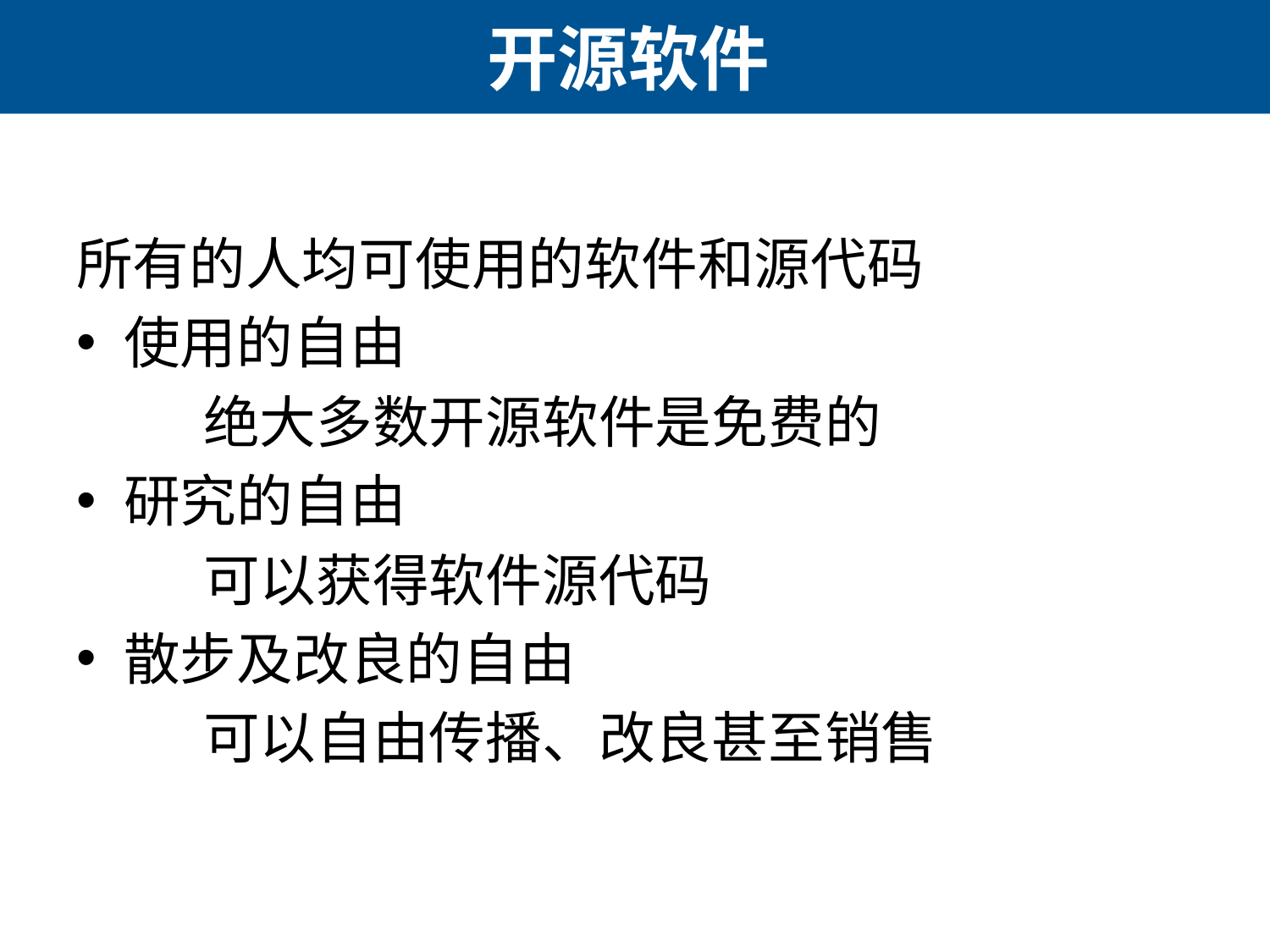

# 开源软件
所有的人均可使用的软件和源代码
使用的自由
	绝大多数开源软件是免费的
研究的自由
	可以获得软件源代码
散步及改良的自由
	可以自由传播、改良甚至销售